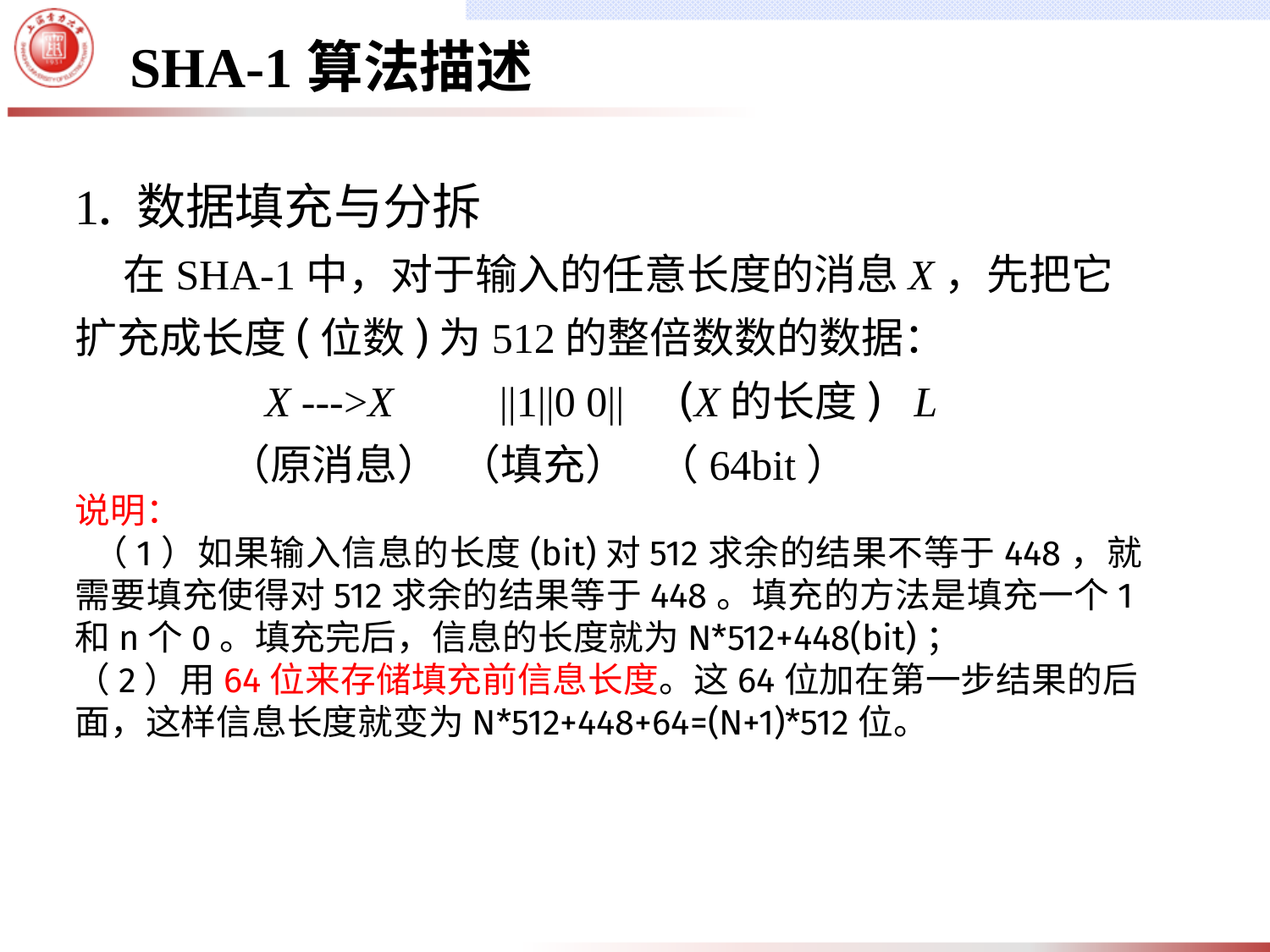

SHA-1算法描述
1. 数据填充与分拆
    在SHA-1中，对于输入的任意长度的消息X，先把它扩充成长度(位数)为512的整倍数数的数据：
                 X --->X          ||1||0 0||     (X的长度)   L
               （原消息）  （填充）   （64bit）
说明：
 （1）如果输入信息的长度(bit)对512求余的结果不等于448，就需要填充使得对512求余的结果等于448。填充的方法是填充一个1和n个0。填充完后，信息的长度就为N*512+448(bit)；
（2）用64位来存储填充前信息长度。这64位加在第一步结果的后面，这样信息长度就变为N*512+448+64=(N+1)*512位。